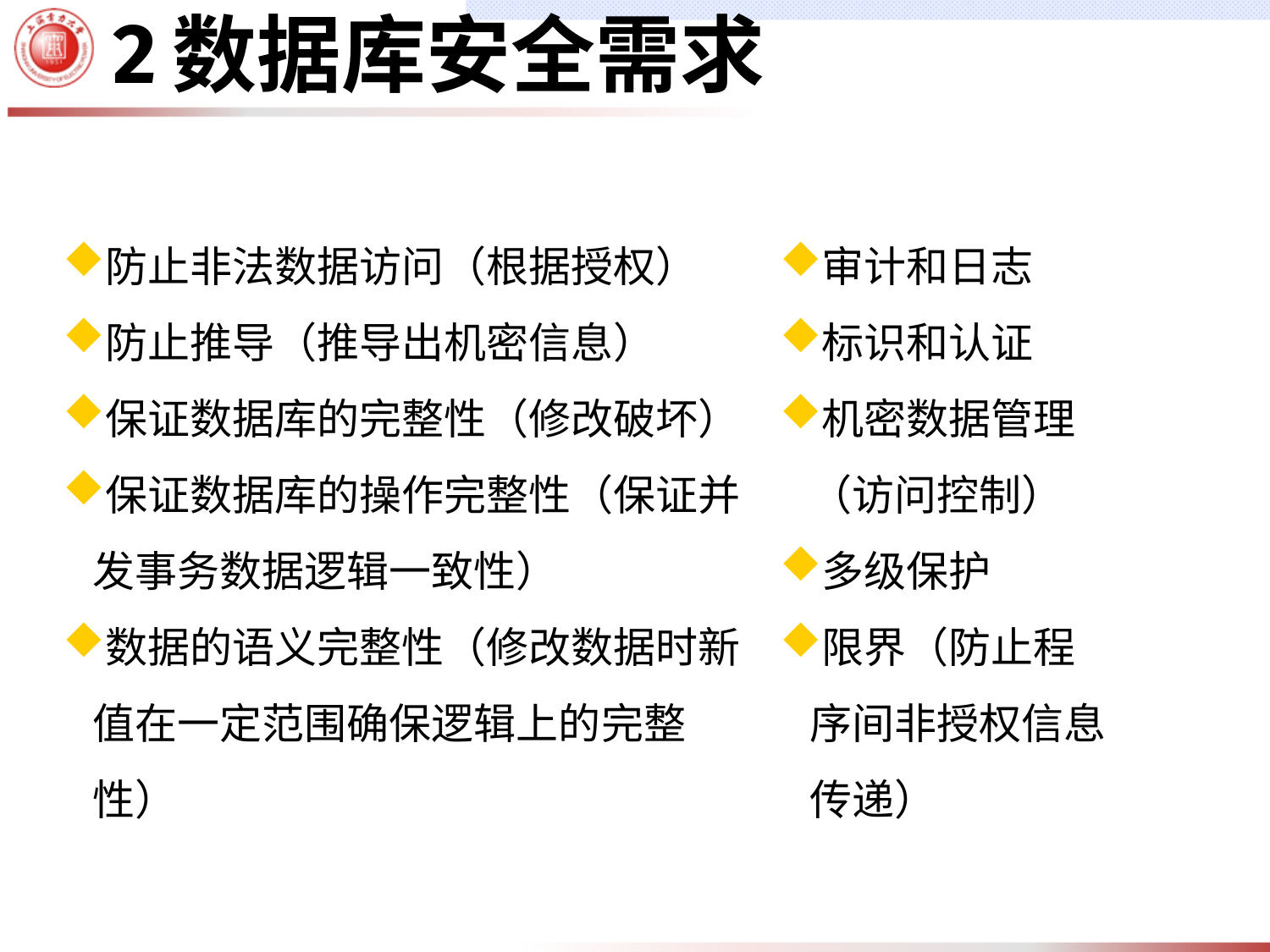

2
数据库安全需求
防止非法数据访问（根据授权）
防止推导（推导出机密信息）
保证数据库的完整性（修改破坏）
保证数据库的操作完整性（保证并发事务数据逻辑一致性）
数据的语义完整性（修改数据时新值在一定范围确保逻辑上的完整性）

审计和日志
标识和认证
机密数据管理（访问控制）
多级保护
限界（防止程序间非授权信息传递）